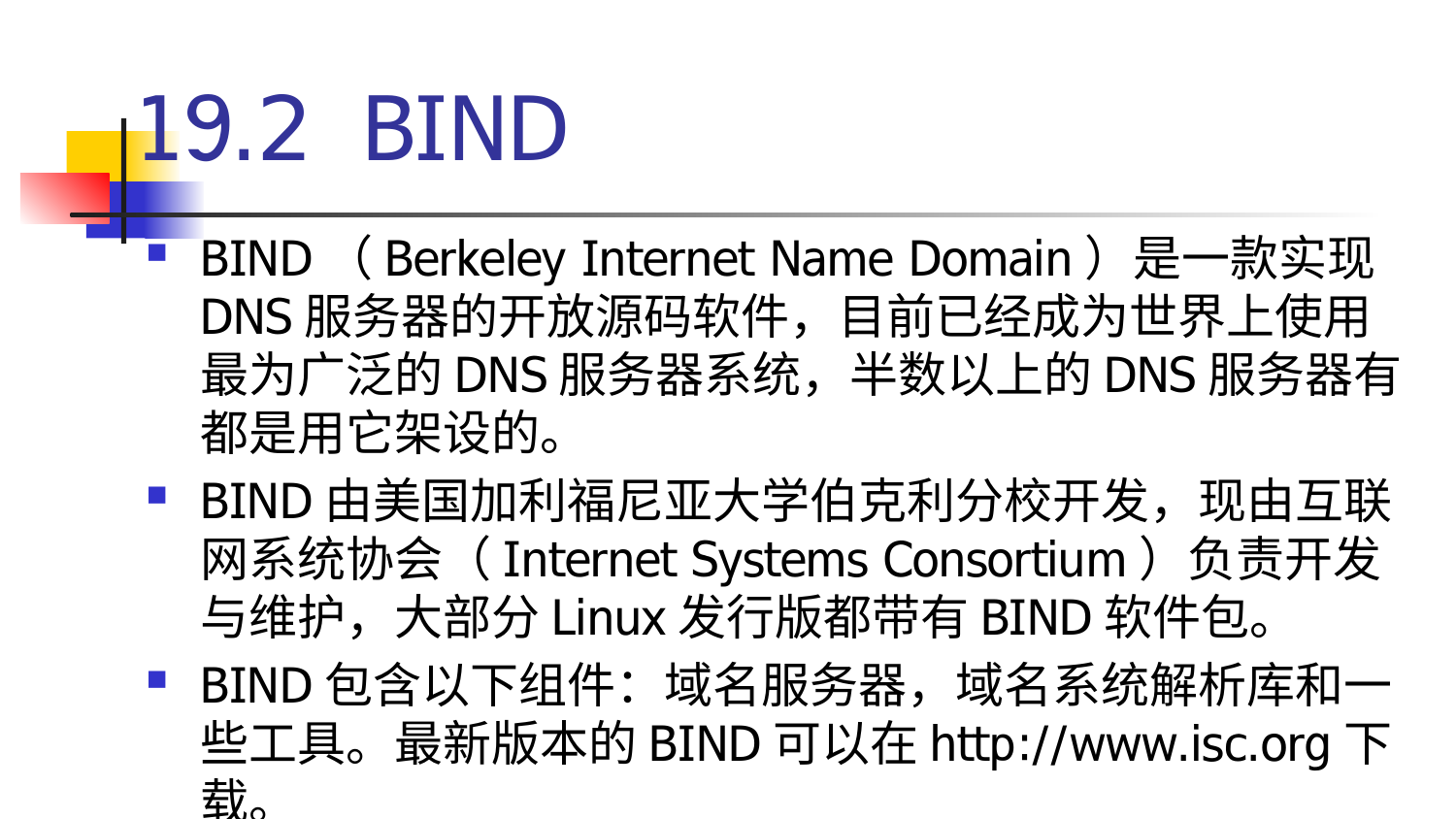

# 19.2  BIND
BIND（Berkeley Internet Name Domain）是一款实现DNS服务器的开放源码软件，目前已经成为世界上使用最为广泛的DNS服务器系统，半数以上的DNS服务器有都是用它架设的。
BIND由美国加利福尼亚大学伯克利分校开发，现由互联网系统协会（Internet Systems Consortium）负责开发与维护，大部分Linux发行版都带有BIND软件包。
BIND包含以下组件：域名服务器，域名系统解析库和一些工具。最新版本的BIND可以在http://www.isc.org下载。